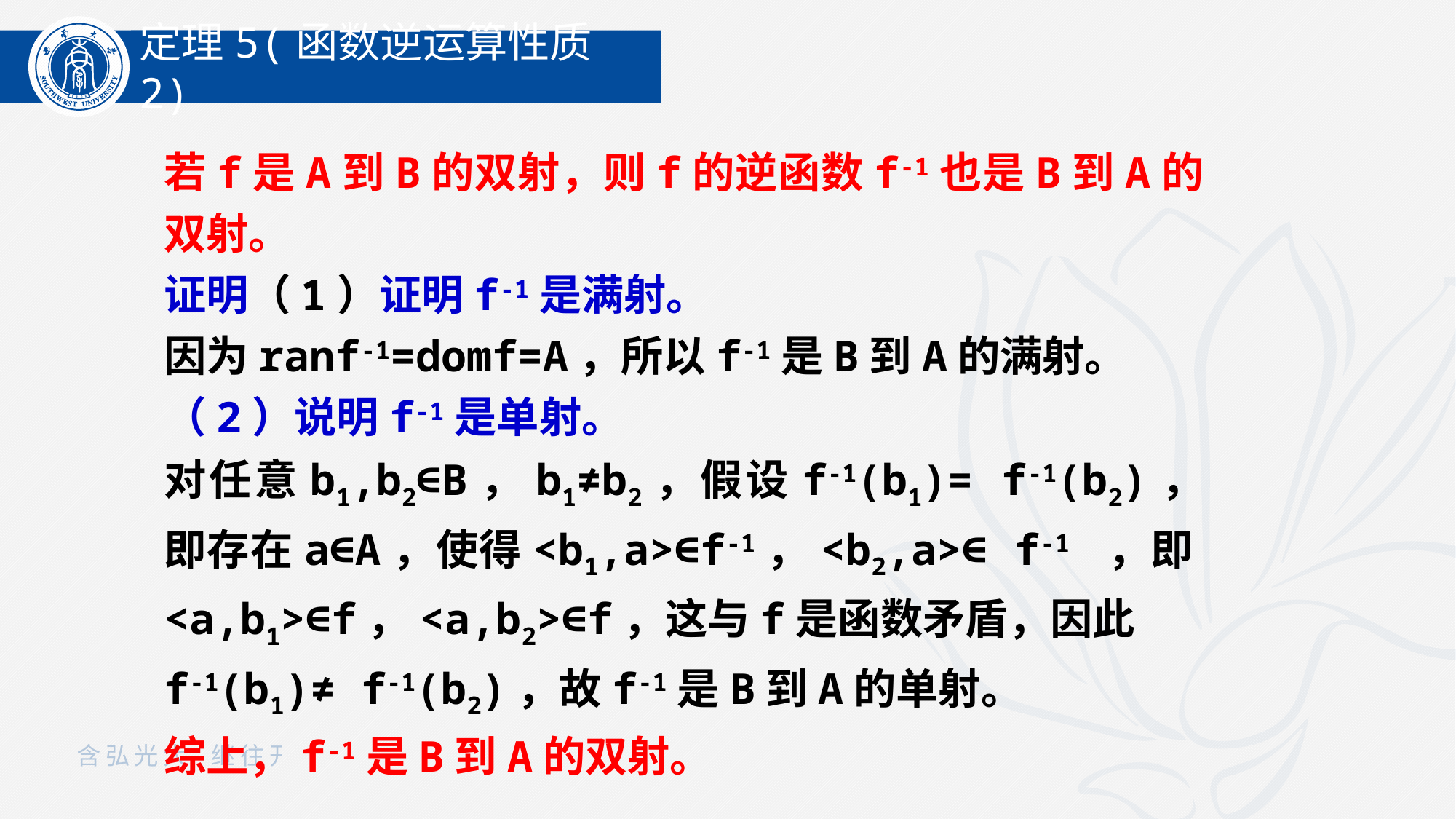

定理5(函数逆运算性质2)
若f是A到B的双射，则f的逆函数f-1也是B到A的双射。
证明（1）证明f-1是满射。
因为ranf-1=domf=A，所以f-1是B到A的满射。
（2）说明f-1是单射。
对任意b1,b2∈B，b1≠b2，假设f-1(b1)= f-1(b2)，即存在a∈A，使得<b1,a>∈f-1，<b2,a>∈ f-1 ，即<a,b1>∈f，<a,b2>∈f，这与f是函数矛盾，因此
f-1(b1)≠ f-1(b2)，故f-1是B到A的单射。
综上，f-1是B到A的双射。